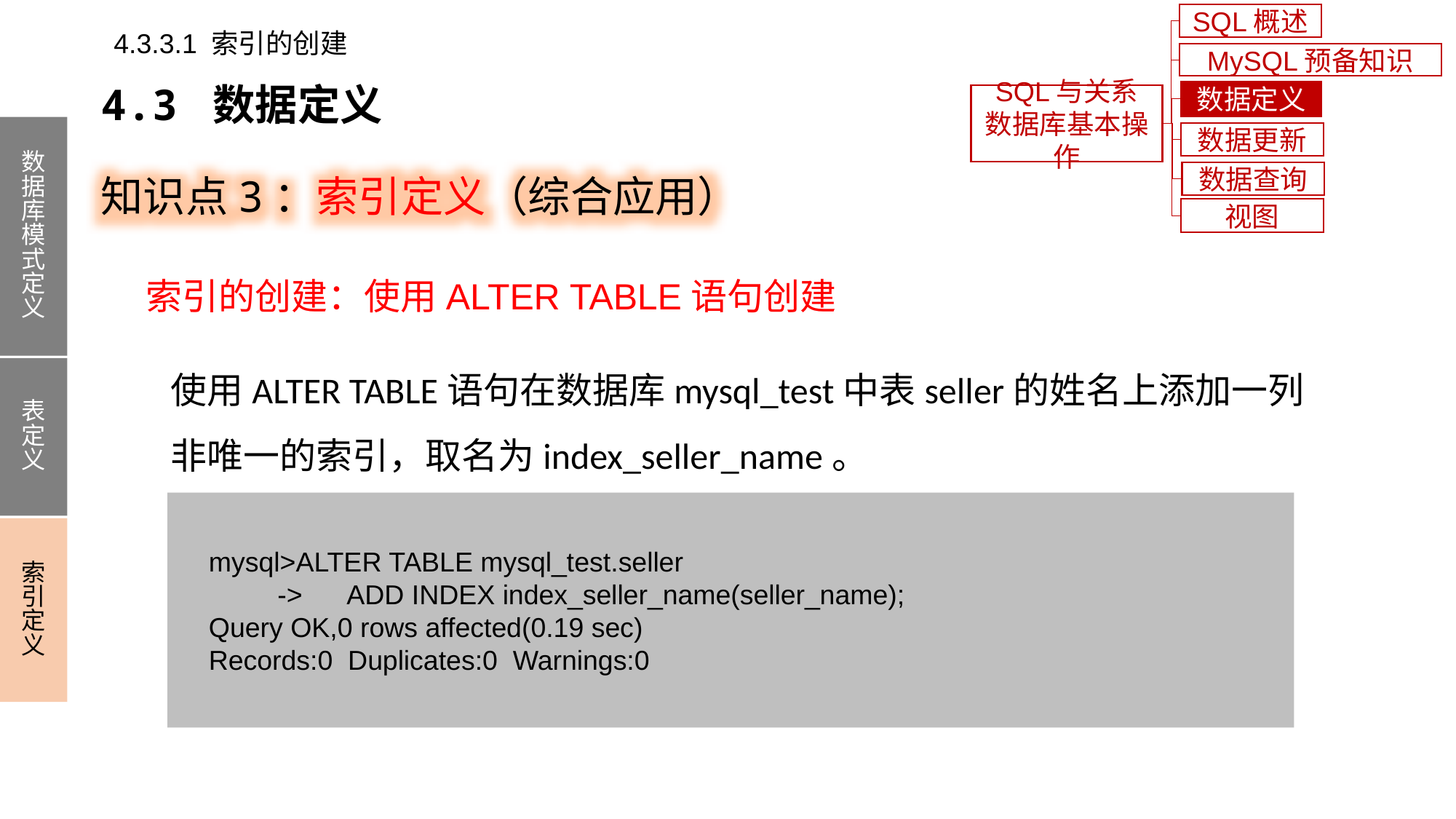

SQL概述
4.3.3.1 索引的创建
MySQL预备知识
4.3 数据定义
数据定义
SQL与关系数据库基本操作
数据库模式定义
表定义
索引定义
数据更新
知识点3：索引定义（综合应用）
数据查询
视图
索引的创建：使用ALTER TABLE语句创建
使用ALTER TABLE语句在数据库mysql_test中表seller的姓名上添加一列
非唯一的索引，取名为index_seller_name。
    mysql>ALTER TABLE mysql_test.seller
             ->      ADD INDEX index_seller_name(seller_name);
    Query OK,0 rows affected(0.19 sec)
    Records:0  Duplicates:0  Warnings:0